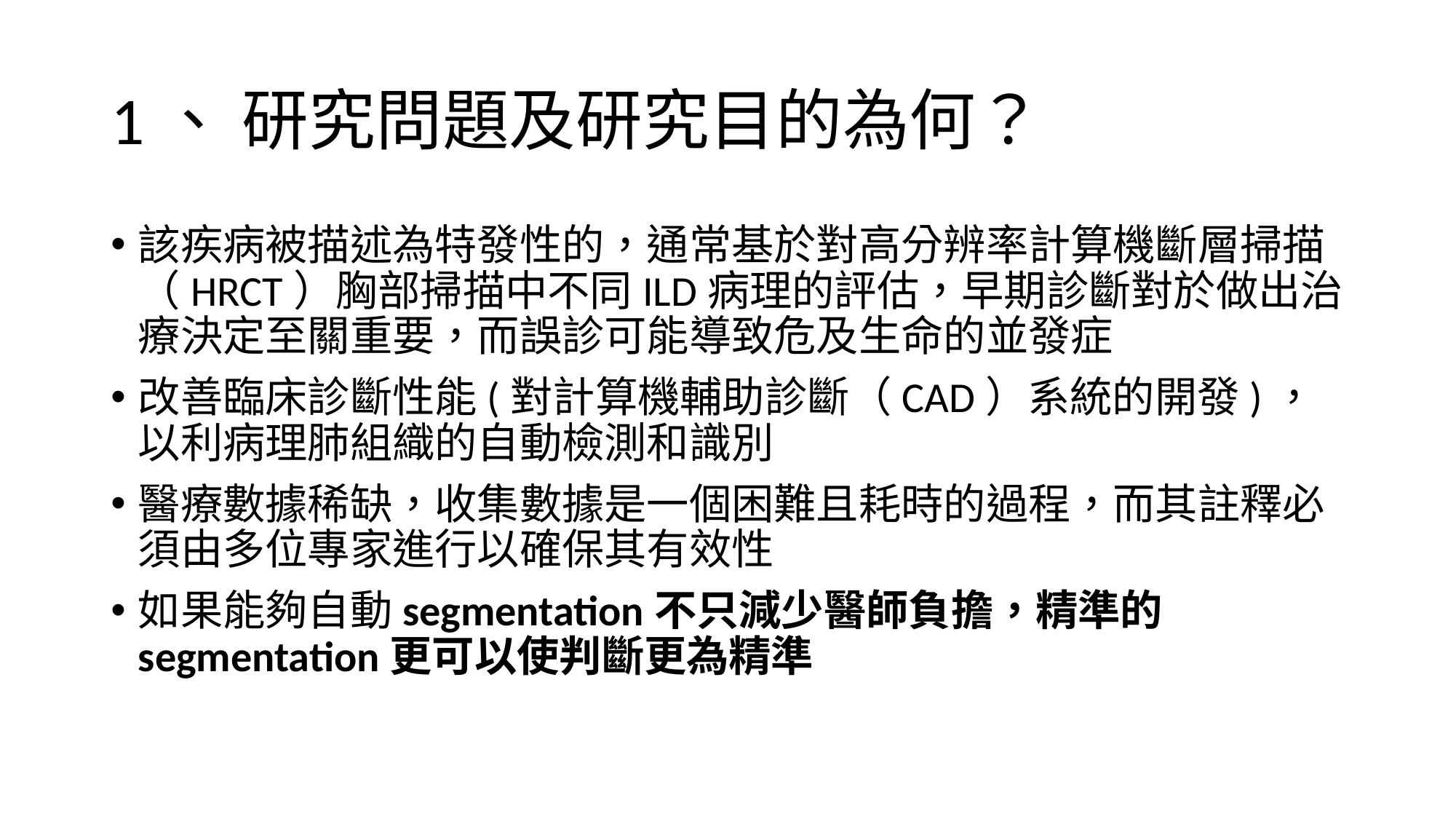

# 1、 研究問題及研究目的為何？
該疾病被描述為特發性的，通常基於對高分辨率計算機斷層掃描（HRCT）胸部掃描中不同ILD病理的評估，早期診斷對於做出治療決定至關重要，而誤診可能導致危及生命的並發症
改善臨床診斷性能(對計算機輔助診斷（CAD）系統的開發)，以利病理肺組織的自動檢測和識別
醫療數據稀缺，收集數據是一個困難且耗時的過程，而其註釋必須由多位專家進行以確保其有效性
如果能夠自動segmentation不只減少醫師負擔，精準的segmentation更可以使判斷更為精準